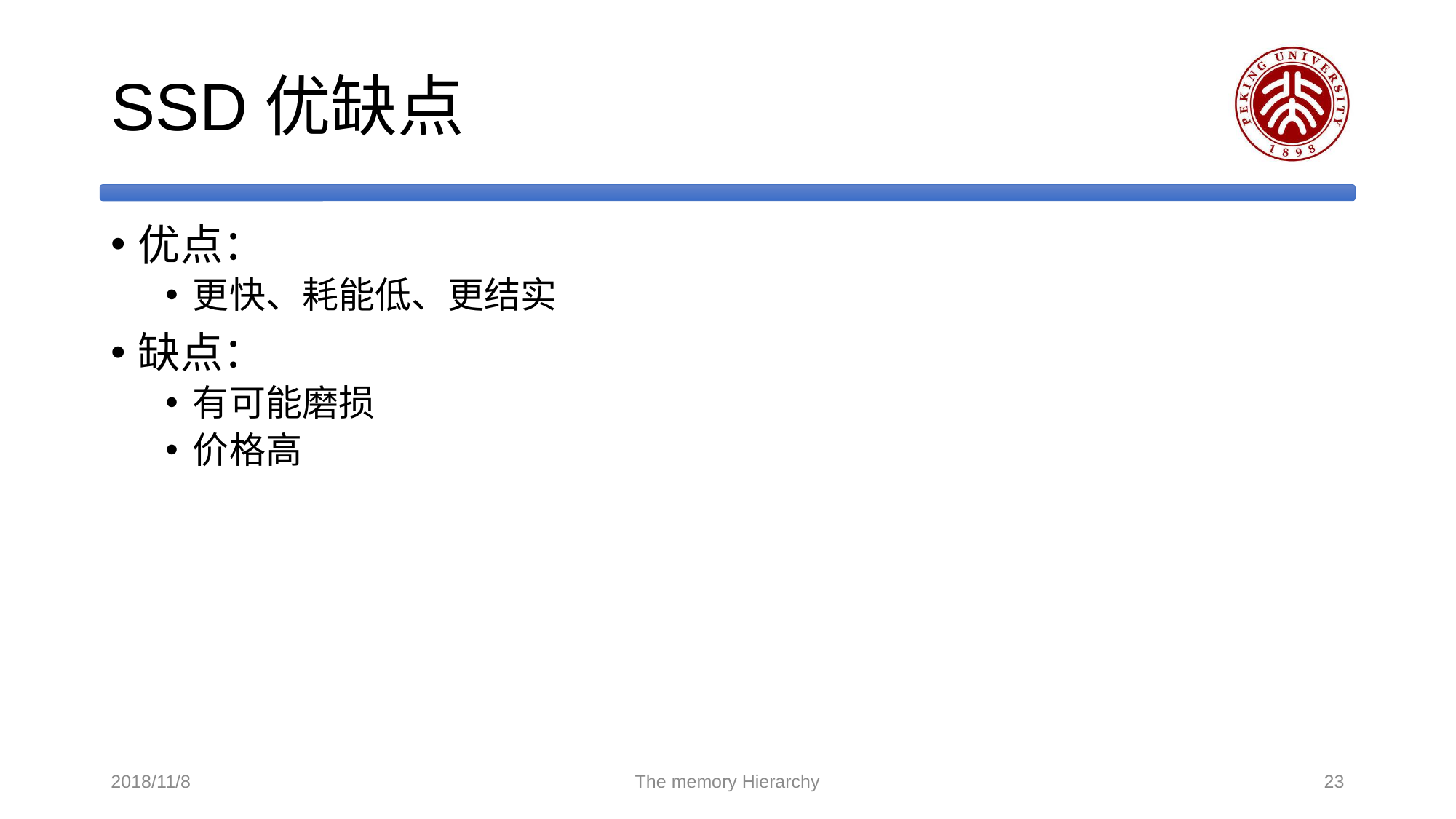

# SSD优缺点
优点：
更快、耗能低、更结实
缺点：
有可能磨损
价格高
2018/11/8
The memory Hierarchy
23